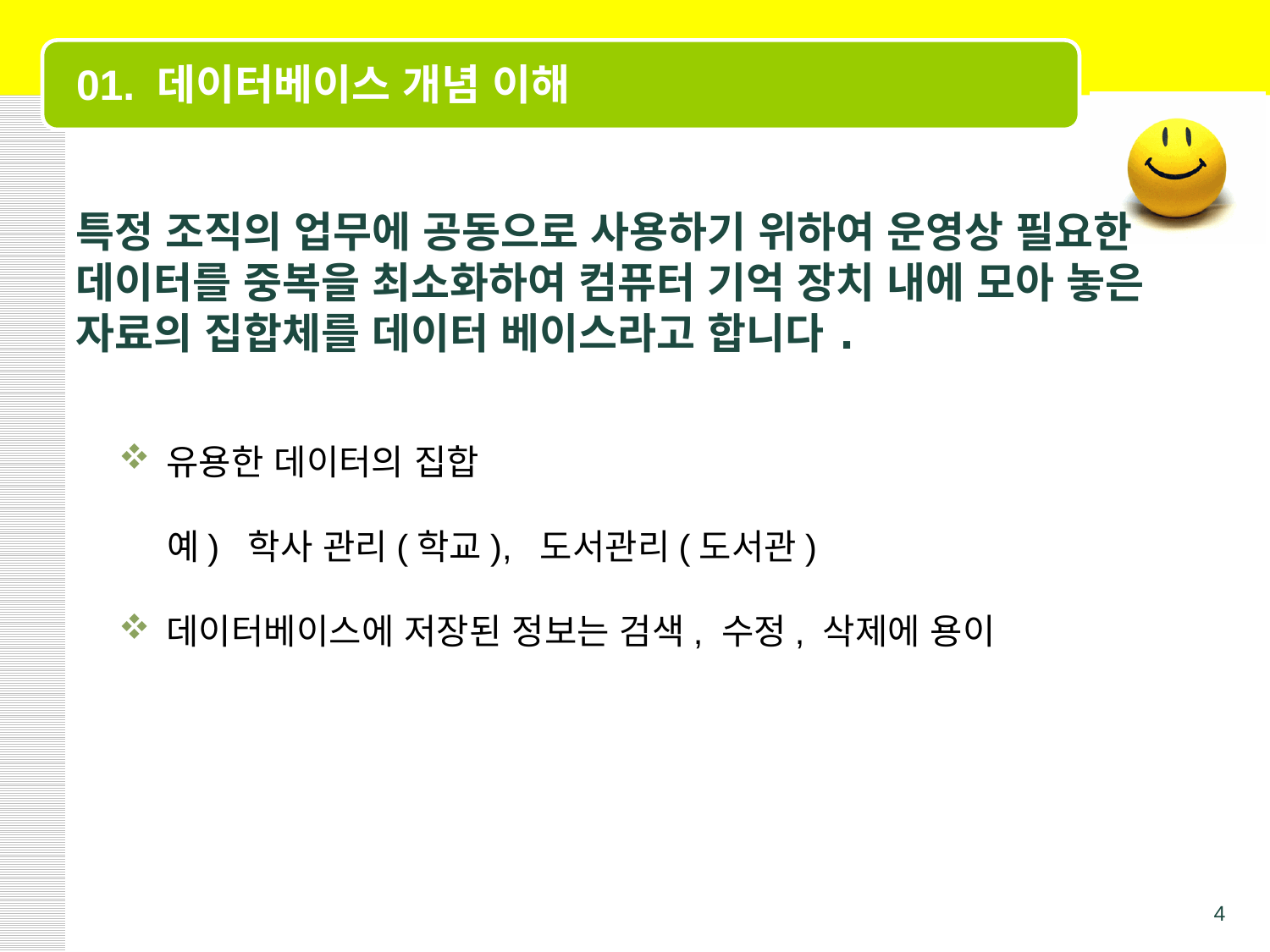

# 01. 데이터베이스 개념 이해

특정 조직의 업무에 공동으로 사용하기 위하여 운영상 필요한 데이터를 중복을 최소화하여 컴퓨터 기억 장치 내에 모아 놓은 자료의 집합체를 데이터 베이스라고 합니다.
유용한 데이터의 집합
    예)  학사 관리(학교),  도서관리(도서관)
데이터베이스에 저장된 정보는 검색, 수정, 삭제에 용이